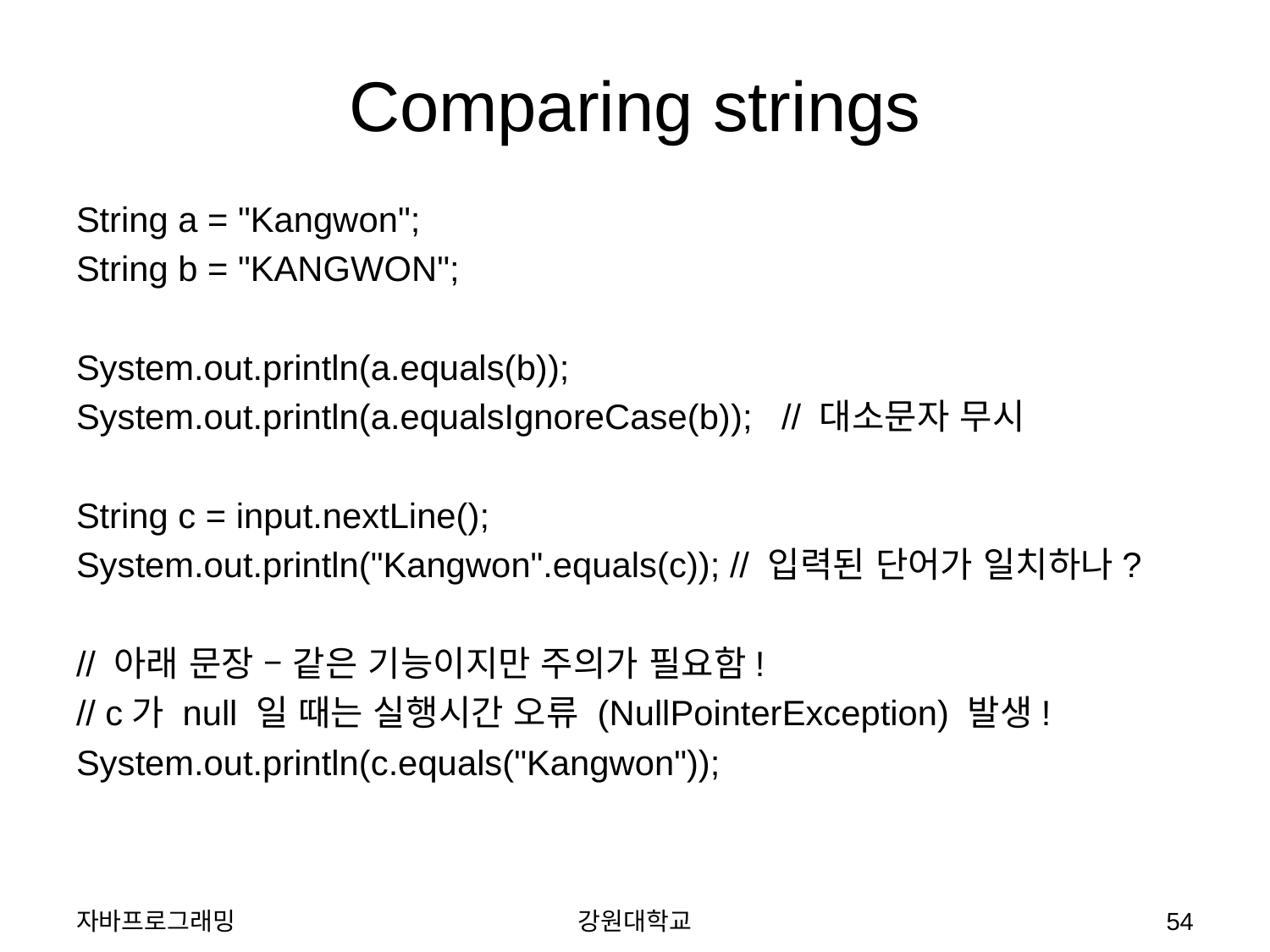

# Comparing strings
String a = "Kangwon";
String b = "KANGWON";

System.out.println(a.equals(b));
System.out.println(a.equalsIgnoreCase(b));   // 대소문자 무시

String c = input.nextLine();
System.out.println("Kangwon".equals(c)); // 입력된 단어가 일치하나?

// 아래 문장 – 같은 기능이지만 주의가 필요함!
// c가 null 일 때는 실행시간 오류 (NullPointerException) 발생!
System.out.println(c.equals("Kangwon"));

자바프로그래밍
강원대학교
54